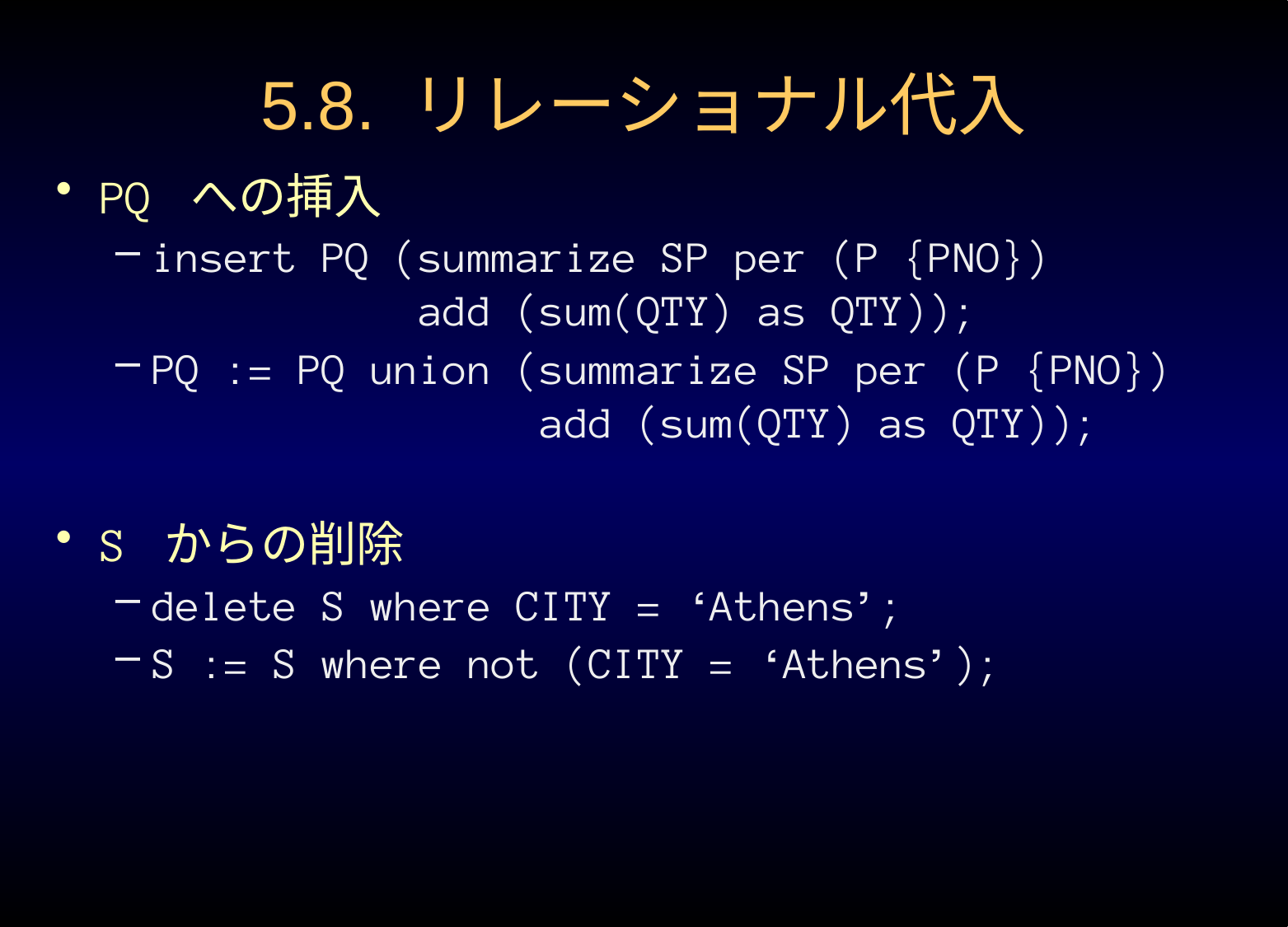

# 5.8. リレーショナル代入
PQ への挿入
insert PQ (summarize SP per (P {PNO})
           add (sum(QTY) as QTY));
PQ := PQ union (summarize SP per (P {PNO})
                add (sum(QTY) as QTY));

S からの削除
delete S where CITY = ‘Athens’;
S := S where not (CITY = ‘Athens’);